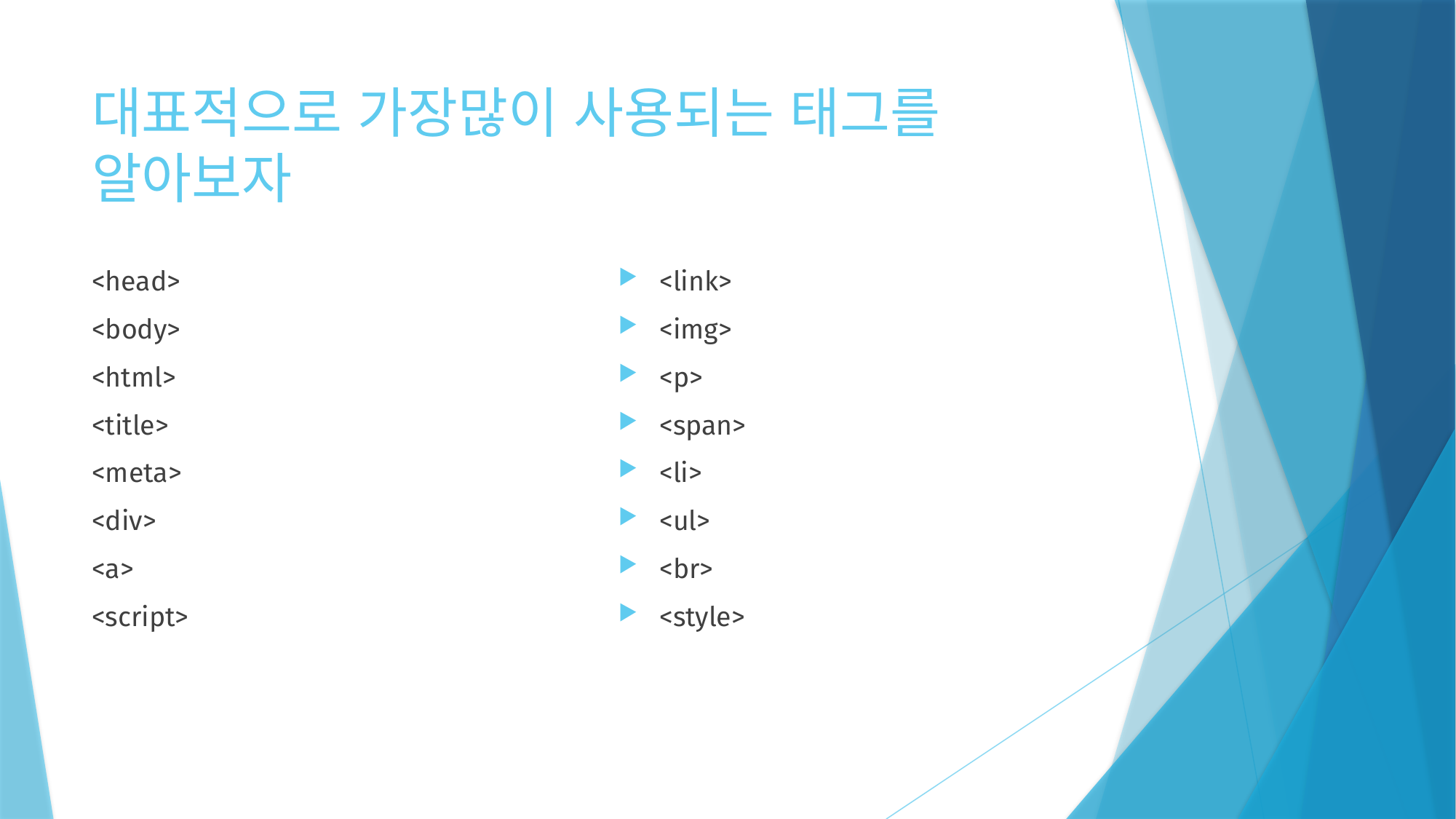

# 대표적으로 가장많이 사용되는 태그를 알아보자
<head>
<body>
<html>
<title>
<meta>
<div>
<a>
<script>

<link>
<img>
<p>
<span>
<li>
<ul>
<br>
<style>